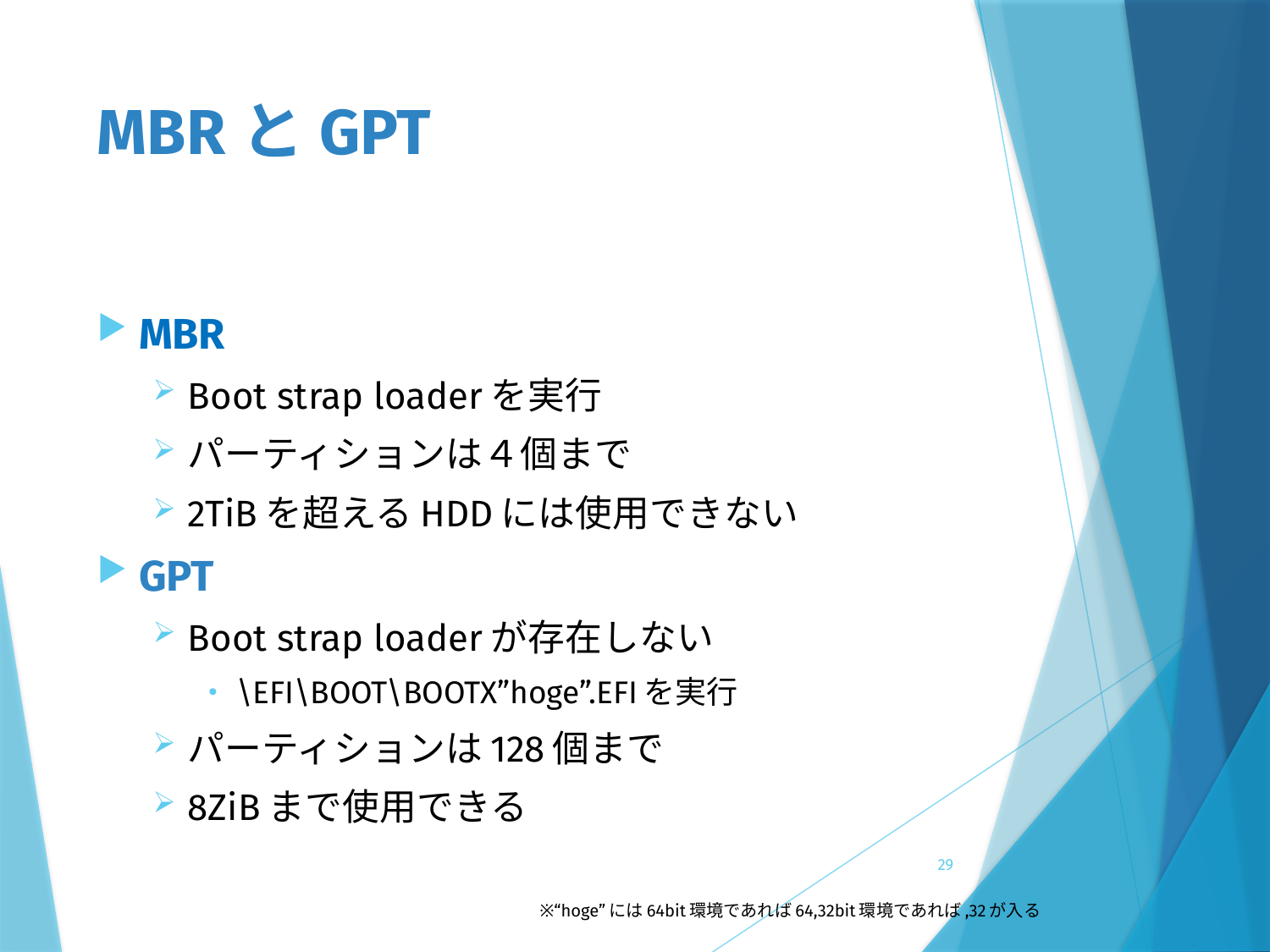

# MBRとGPT
MBR
Boot strap loaderを実行
パーティションは４個まで
2TiBを超えるHDDには使用できない
GPT
Boot strap loaderが存在しない
\EFI\BOOT\BOOTX”hoge”.EFIを実行
パーティションは128個まで
8ZiBまで使用できる

※“hoge”には64bit環境であれば64,32bit環境であれば,32が入る

29